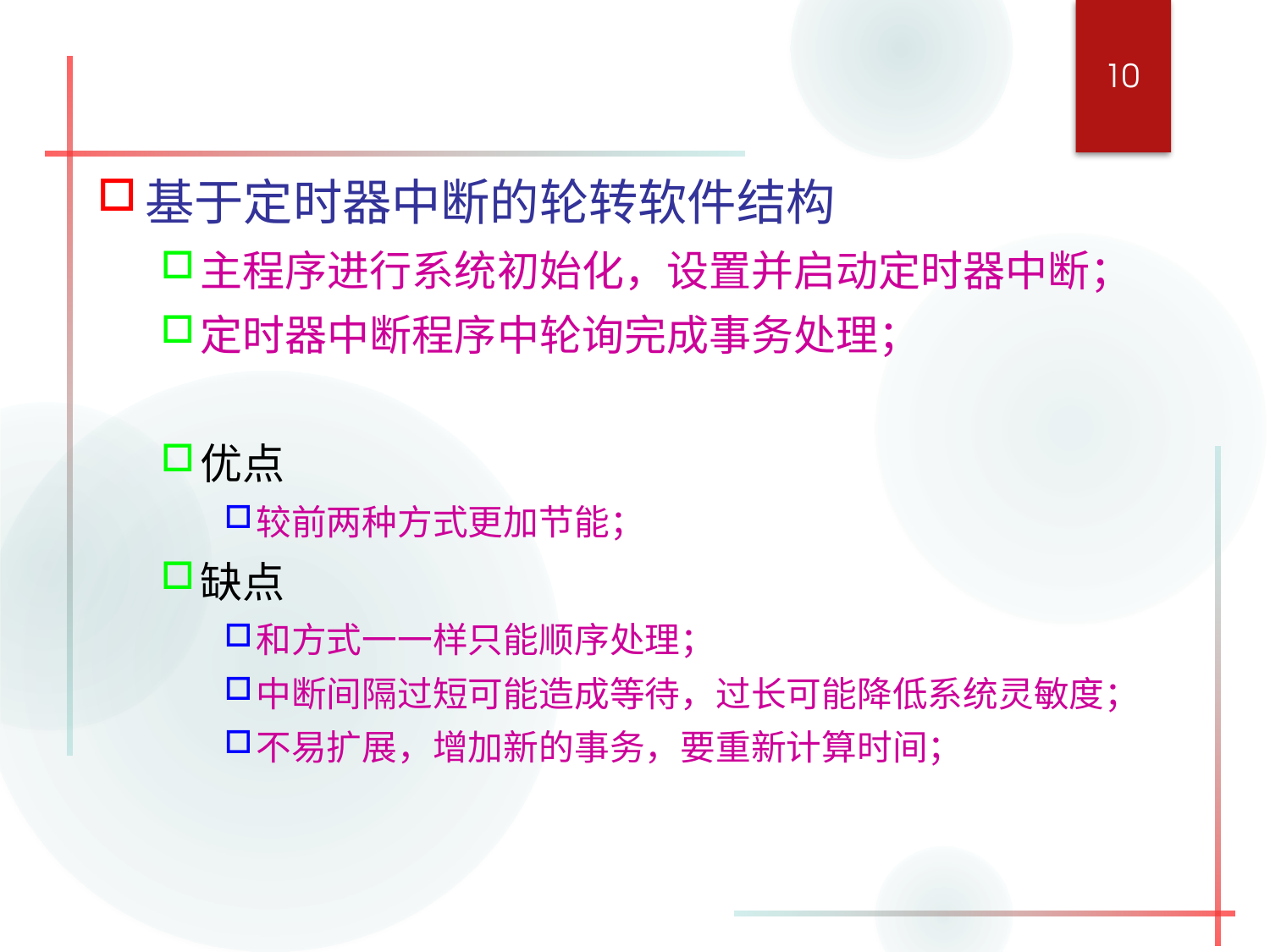

10
基于定时器中断的轮转软件结构
主程序进行系统初始化，设置并启动定时器中断；
定时器中断程序中轮询完成事务处理；

优点
较前两种方式更加节能；
缺点
和方式一一样只能顺序处理；
中断间隔过短可能造成等待，过长可能降低系统灵敏度；
不易扩展，增加新的事务，要重新计算时间；